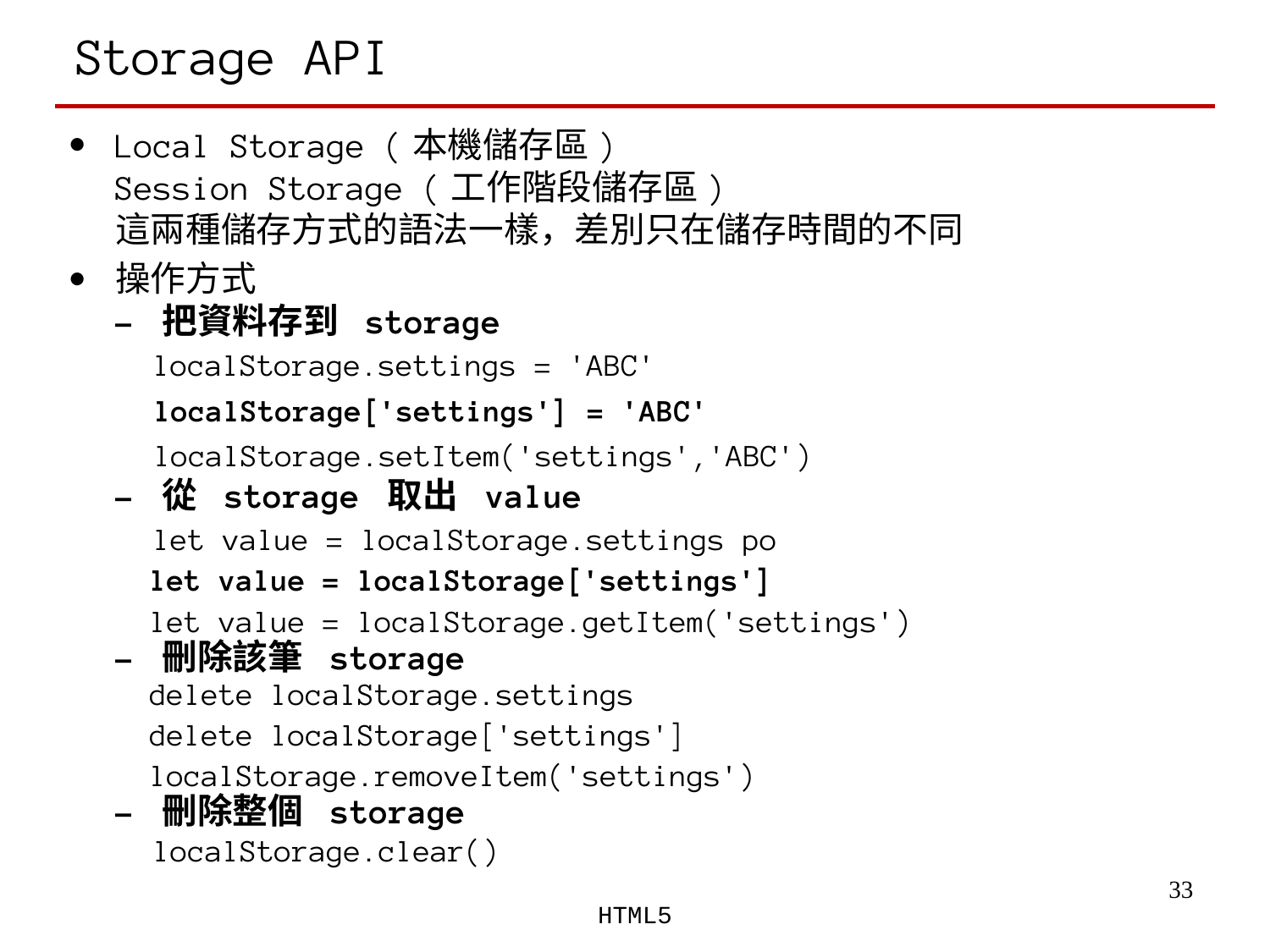

# Storage API
Local Storage (本機儲存區)
Session Storage (工作階段儲存區)
這兩種儲存方式的語法一樣，差別只在儲存時間的不同
操作方式
- 把資料存到 storage
  localStorage.settings = 'ABC'
     localStorage['settings'] = 'ABC'
     localStorage.setItem('settings','ABC')
- 從 storage 取出 value
  let value = localStorage.settings po
	  let value = localStorage['settings']
	  let value = localStorage.getItem('settings')
- 刪除該筆 storage
  delete localStorage.settings
	  delete localStorage['settings']
	  localStorage.removeItem('settings')
- 刪除整個 storage
  localStorage.clear()

33
HTML5